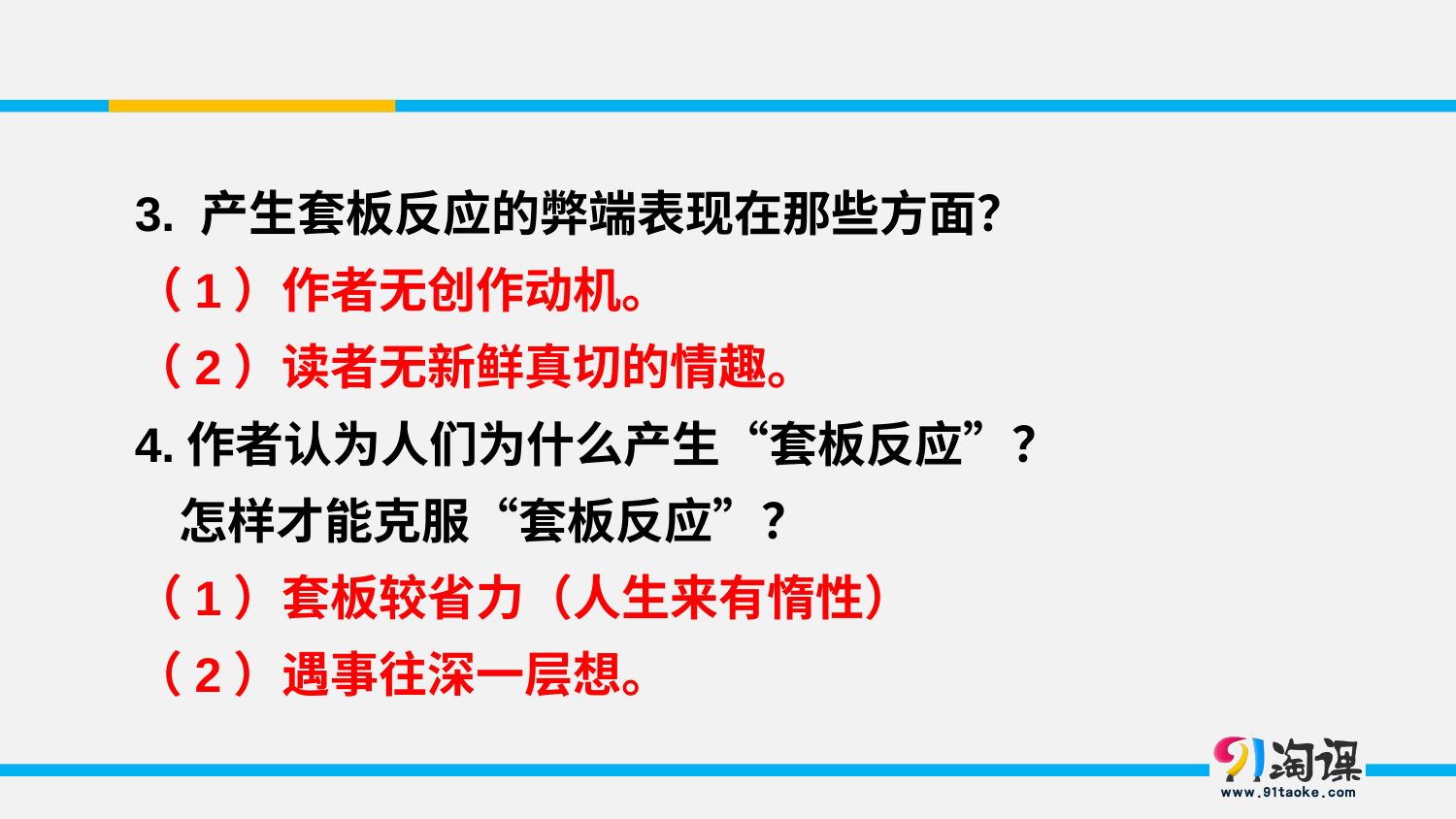

3. 产生套板反应的弊端表现在那些方面？
（1）作者无创作动机。
（2）读者无新鲜真切的情趣。
4.作者认为人们为什么产生“套板反应”？
   怎样才能克服“套板反应”？
（1）套板较省力（人生来有惰性）
（2）遇事往深一层想。